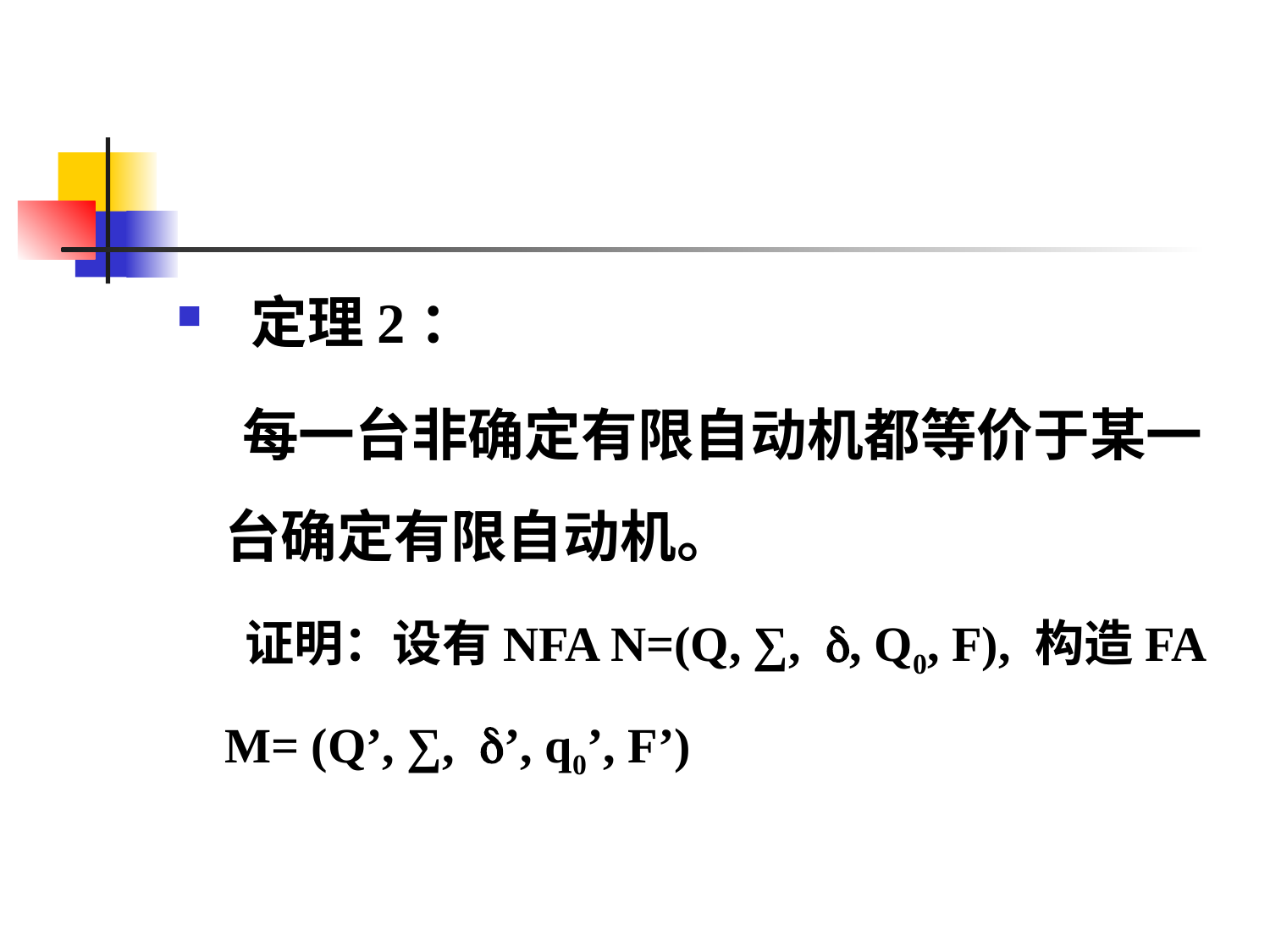

#
 定理2：
    每一台非确定有限自动机都等价于某一台确定有限自动机。
     证明：设有NFA N=(Q, ∑, δ, Q0, F), 构造FA M= (Q’, ∑, δ’, q0’, F’)